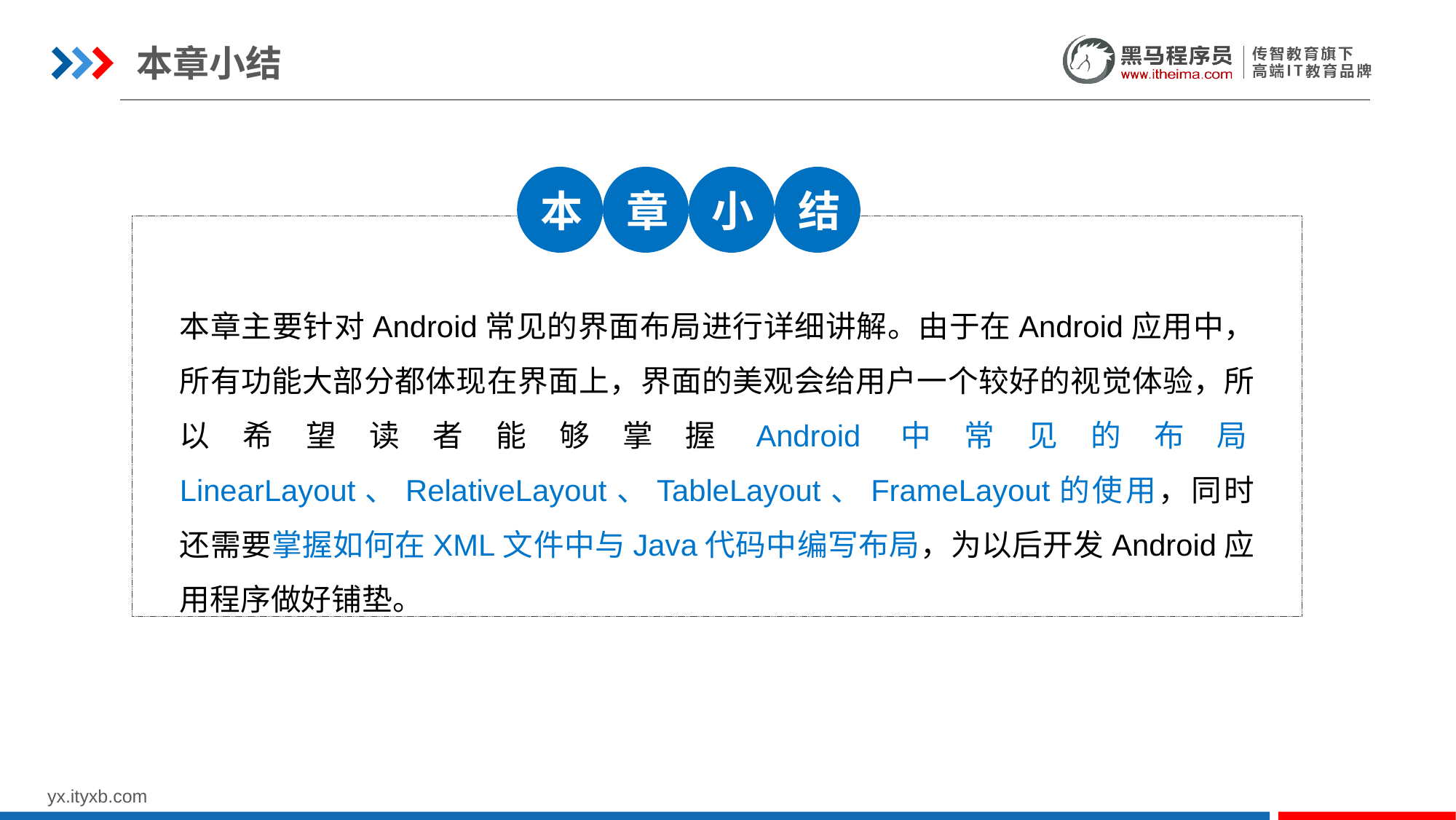

本章小结
本
章
小
结

本章主要针对Android常见的界面布局进行详细讲解。由于在Android应用中，所有功能大部分都体现在界面上，界面的美观会给用户一个较好的视觉体验，所以希望读者能够掌握Android中常见的布局LinearLayout、RelativeLayout、TableLayout、FrameLayout的使用，同时还需要掌握如何在XML文件中与Java代码中编写布局，为以后开发Android应用程序做好铺垫。